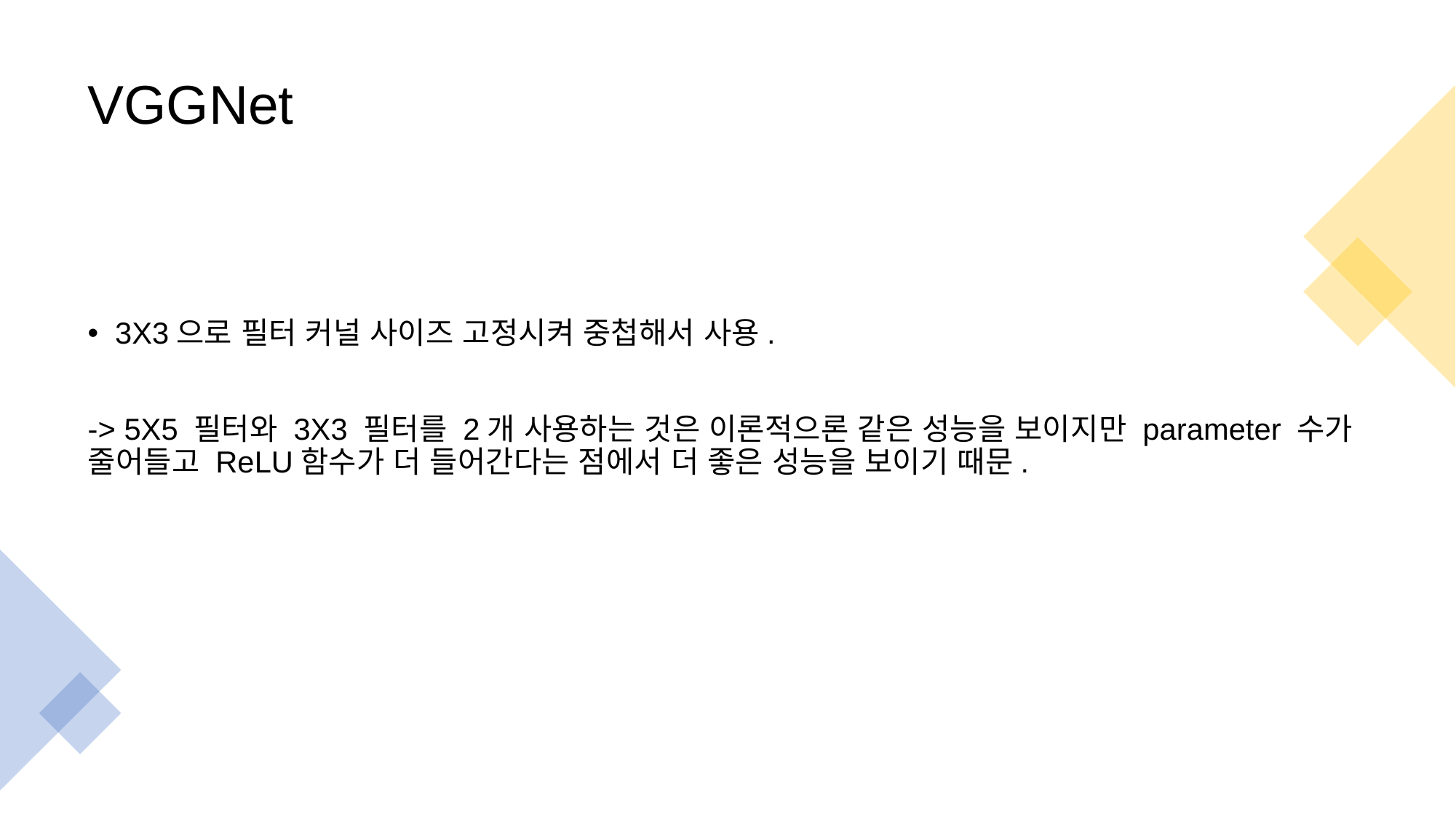

# VGGNet

3X3으로 필터 커널 사이즈 고정시켜 중첩해서 사용.

-> 5X5 필터와 3X3 필터를 2개 사용하는 것은 이론적으론 같은 성능을 보이지만 parameter 수가 줄어들고 ReLU함수가 더 들어간다는 점에서 더 좋은 성능을 보이기 때문.